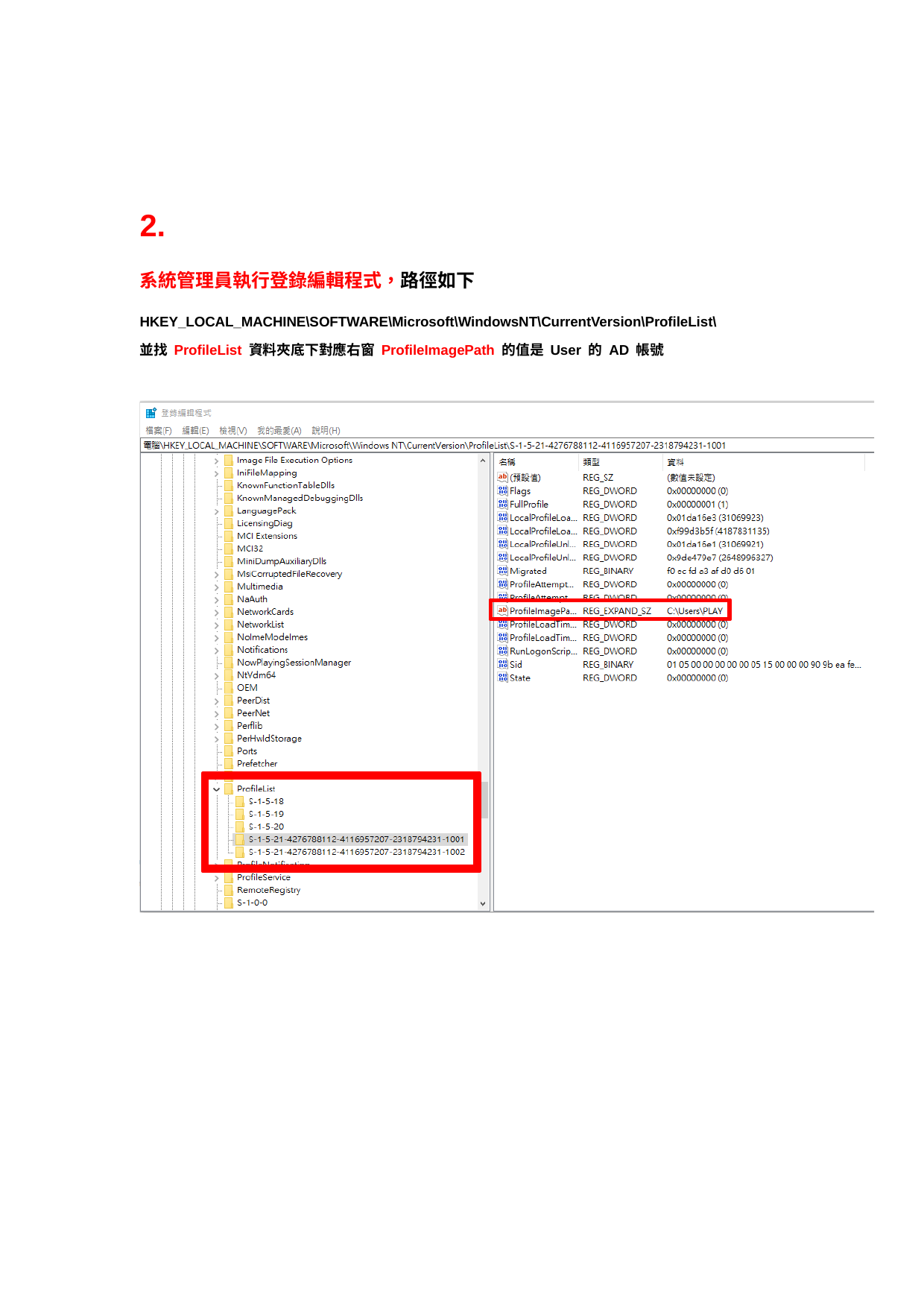

2.
系統管理員執行登錄編輯程式，路徑如下
HKEY_LOCAL_MACHINE\SOFTWARE\Microsoft\WindowsNT\CurrentVersion\ProfileList\
並找 ProfileList 資料夾底下對應右窗 ProfileImagePath 的值是 User 的 AD 帳號